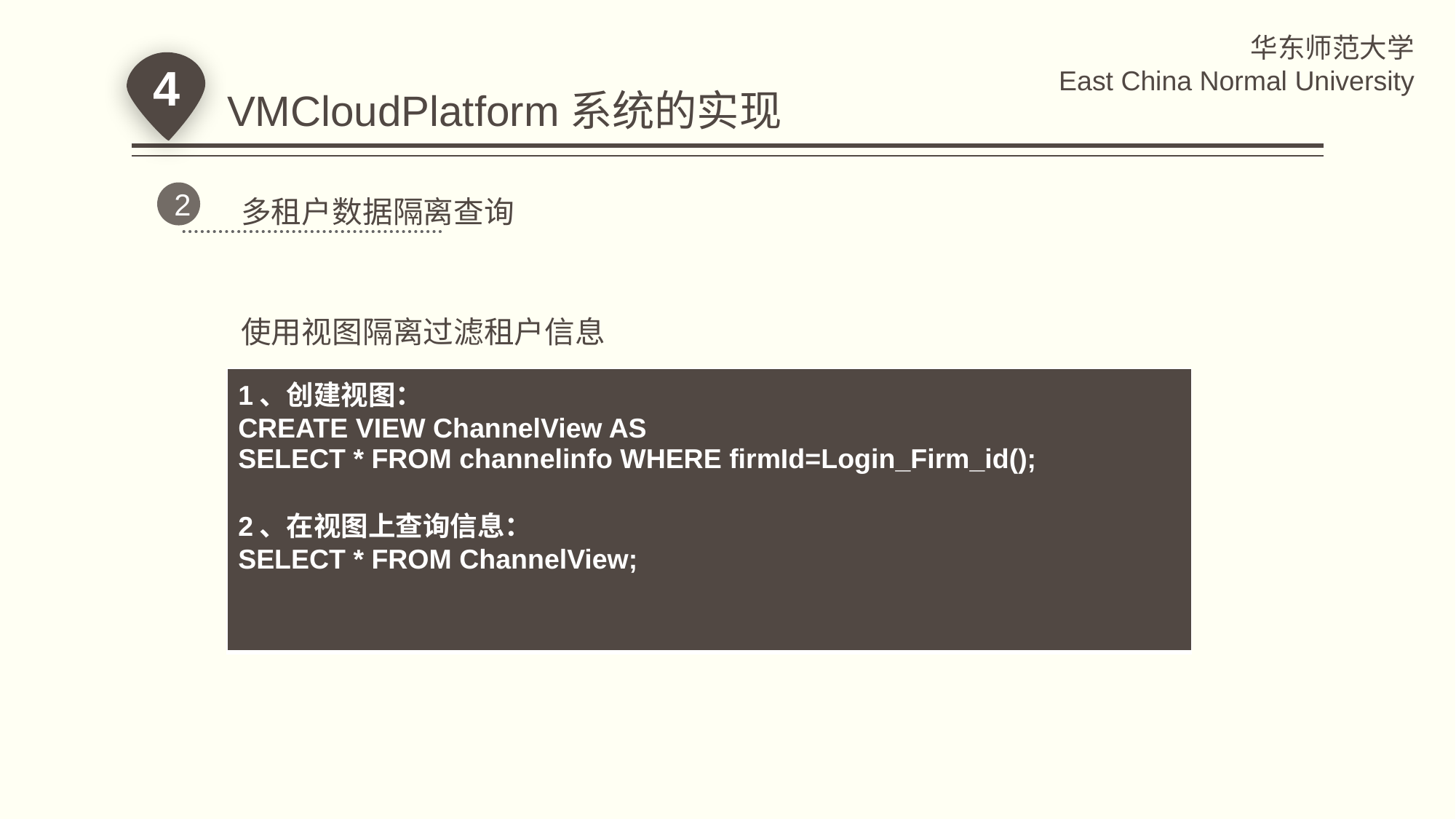

VMCloudPlatform系统的实现
华东师范大学
East China Normal University

4
2
	多租户数据隔离查询

	使用视图隔离过滤租户信息

| 1、创建视图： CREATE VIEW ChannelView AS SELECT \* FROM channelinfo WHERE firmId=Login\_Firm\_id(); 2、在视图上查询信息： SELECT \* FROM ChannelView; |
| --- |